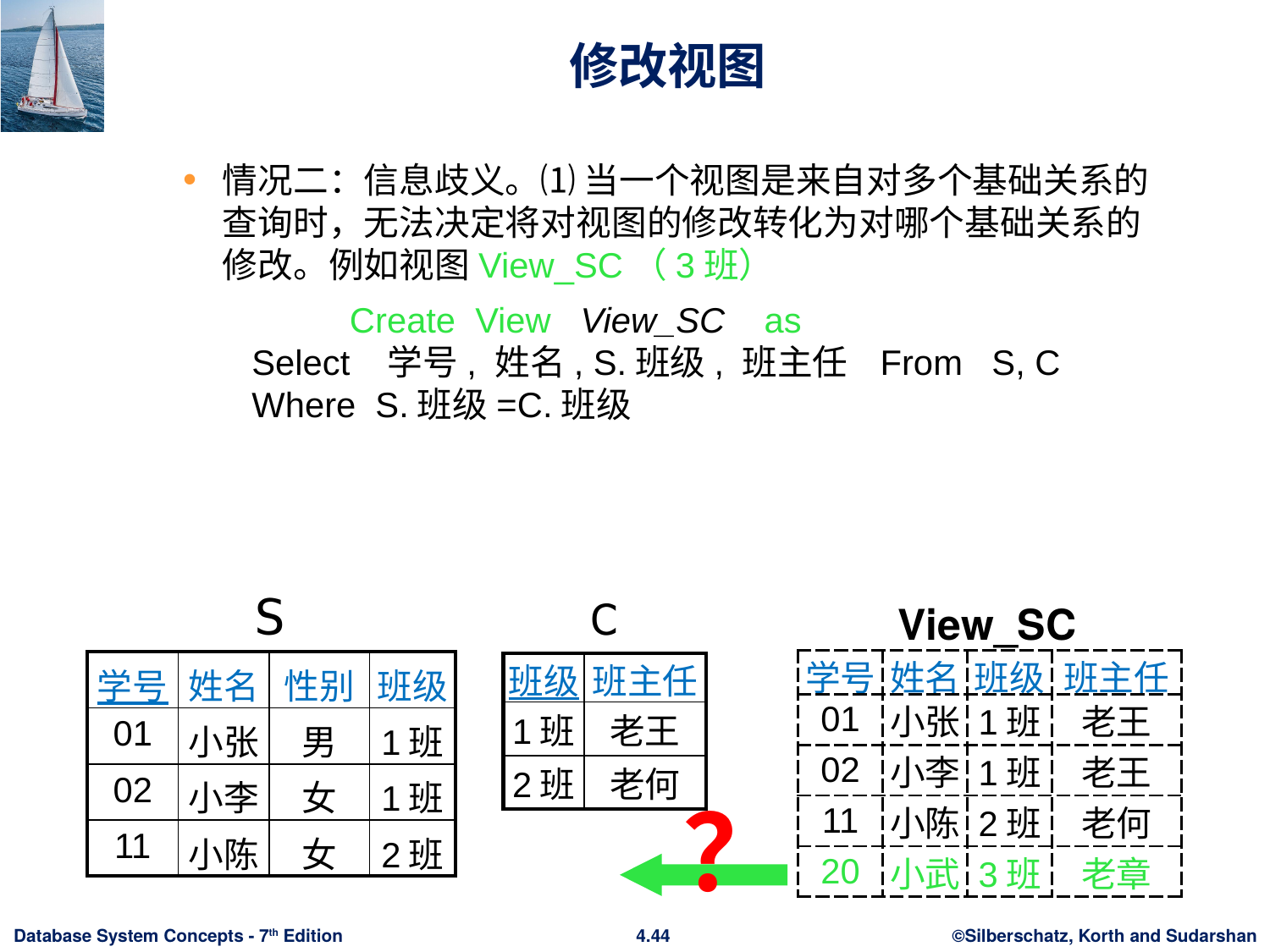

# 修改视图
情况二：信息歧义。⑴ 当一个视图是来自对多个基础关系的查询时，无法决定将对视图的修改转化为对哪个基础关系的修改。例如视图View_SC（3班）
		Create  View   View_SC    as
   Select   学号, 姓名, S.班级, 班主任   From   S, C
   Where  S.班级=C.班级

View_SC
S
C
| 学号 | 姓名 | 班级 | 班主任 |
| --- | --- | --- | --- |
| 01 | 小张 | 1班 | 老王 |
| 02 | 小李 | 1班 | 老王 |
| 11 | 小陈 | 2班 | 老何 |
| 20 | 小武 | 3班 | 老章 |
| 学号 | 姓名 | 性别 | 班级 |
| --- | --- | --- | --- |
| 01 | 小张 | 男 | 1班 |
| 02 | 小李 | 女 | 1班 |
| 11 | 小陈 | 女 | 2班 |
| 班级 | 班主任 |
| --- | --- |
| 1班 | 老王 |
| 2班 | 老何 |
？